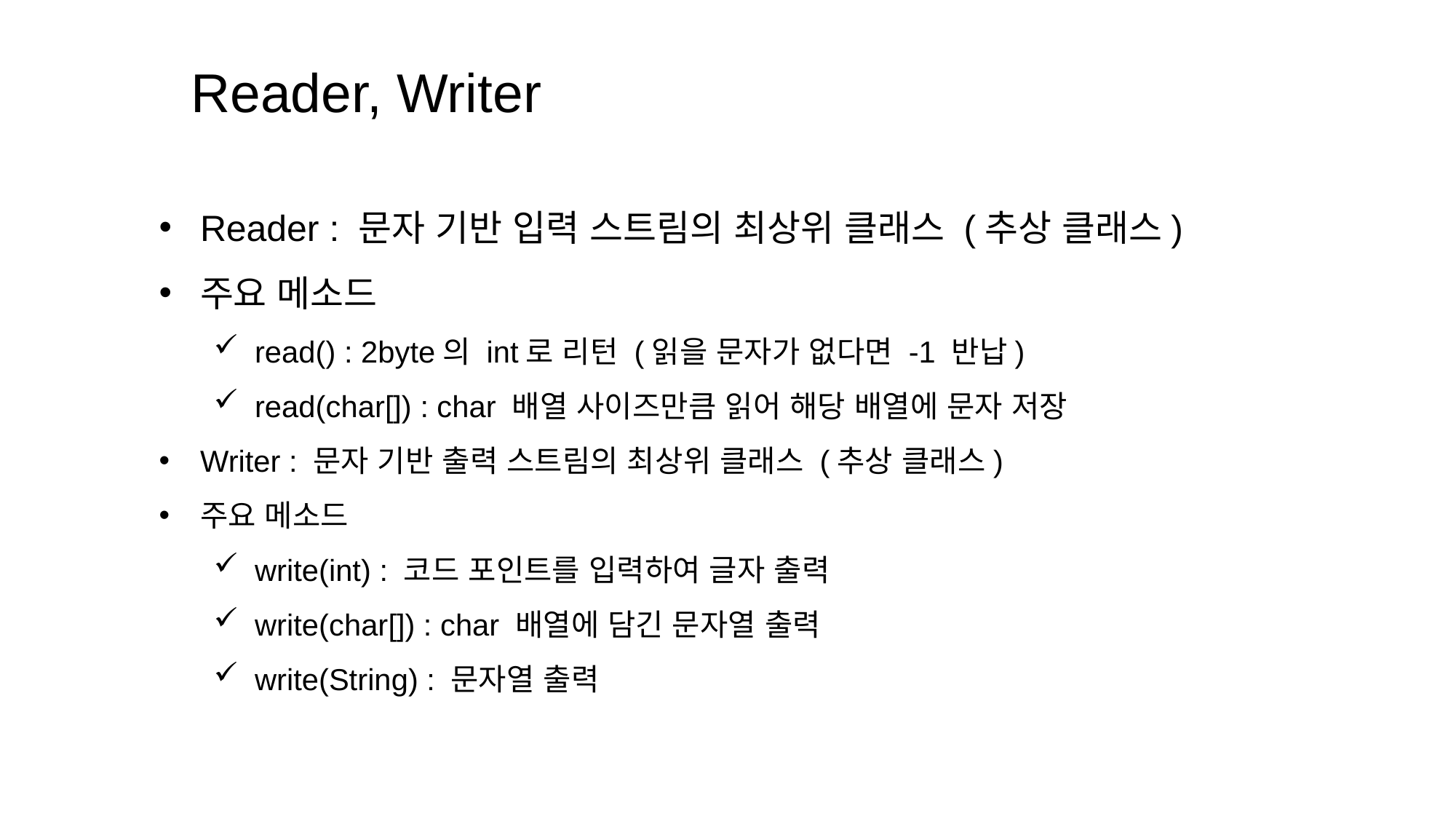

Reader, Writer
Reader : 문자 기반 입력 스트림의 최상위 클래스 (추상 클래스)
주요 메소드
read() : 2byte의 int로 리턴 (읽을 문자가 없다면 -1 반납)
read(char[]) : char 배열 사이즈만큼 읽어 해당 배열에 문자 저장
Writer : 문자 기반 출력 스트림의 최상위 클래스 (추상 클래스)
주요 메소드
write(int) : 코드 포인트를 입력하여 글자 출력
write(char[]) : char 배열에 담긴 문자열 출력
write(String) : 문자열 출력